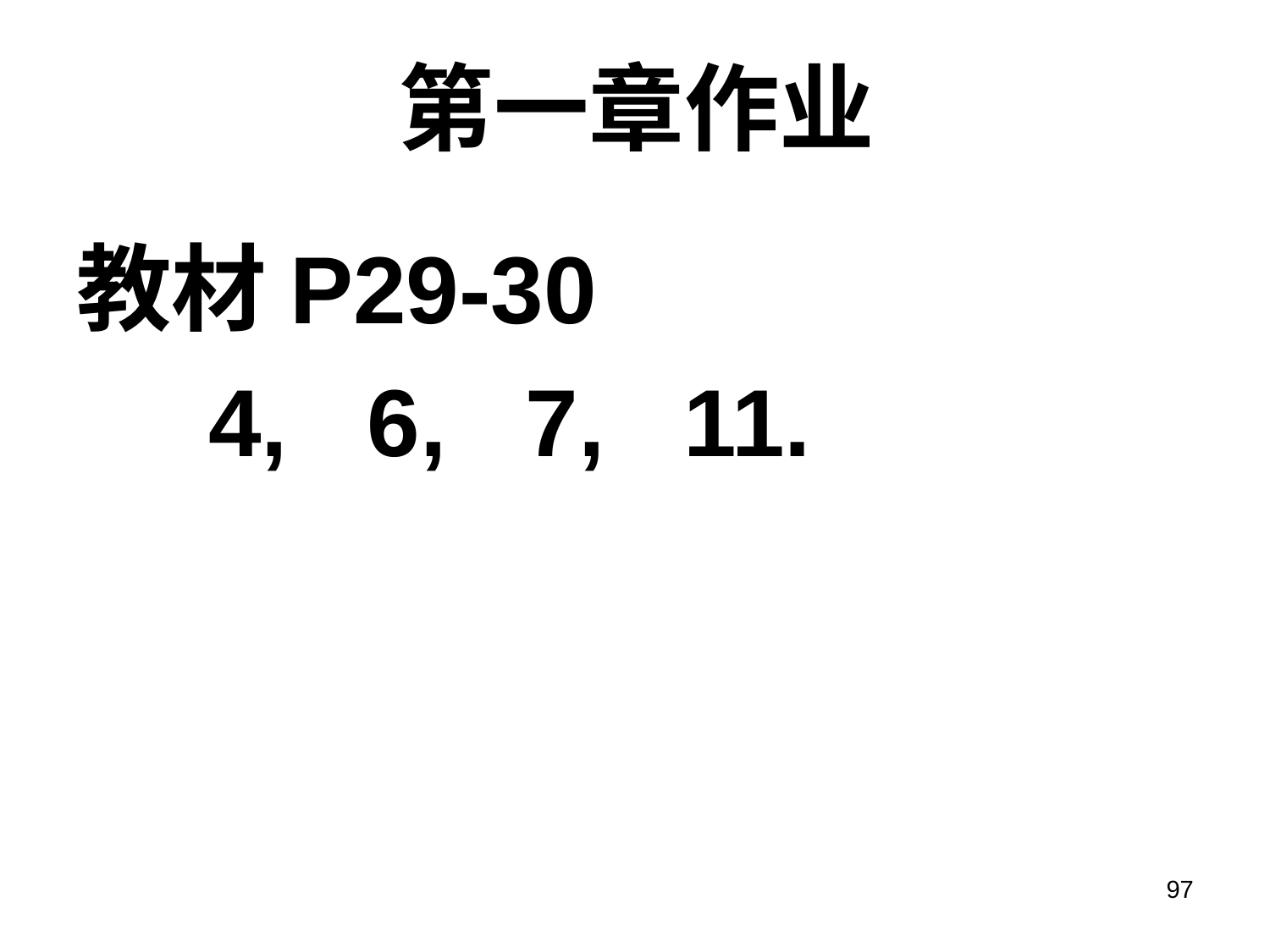

# 第一章作业
教材P29-30
     4,   6,   7,   11.
97